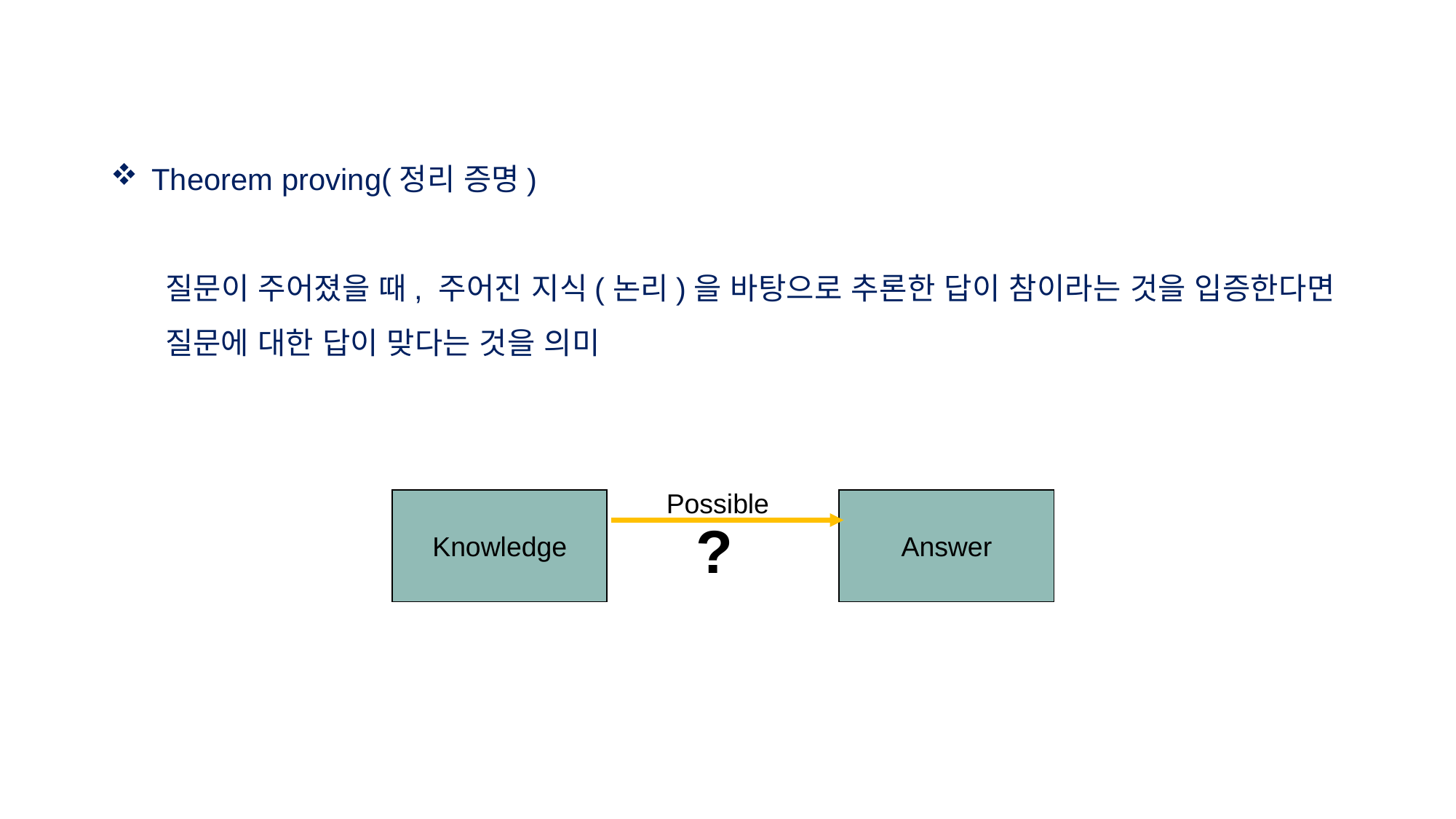

Theorem proving(정리 증명)

질문이 주어졌을 때, 주어진 지식(논리)을 바탕으로 추론한 답이 참이라는 것을 입증한다면 질문에 대한 답이 맞다는 것을 의미
Possible
?
Knowledge
Answer